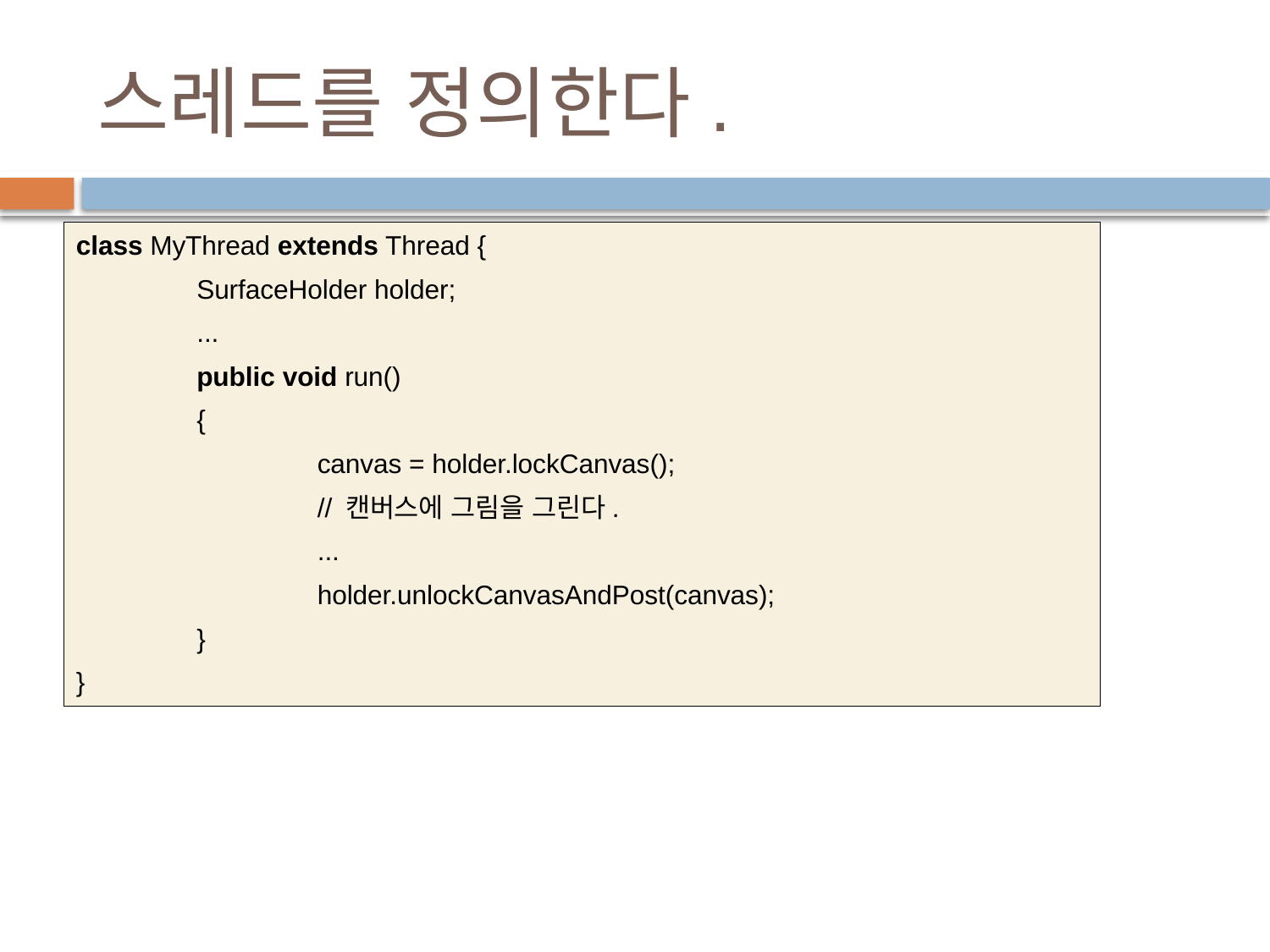

# 스레드를 정의한다.
class MyThread extends Thread {
	SurfaceHolder holder;
	...
	public void run()
	{
		canvas = holder.lockCanvas();
		// 캔버스에 그림을 그린다.
		...
		holder.unlockCanvasAndPost(canvas);
	}
}